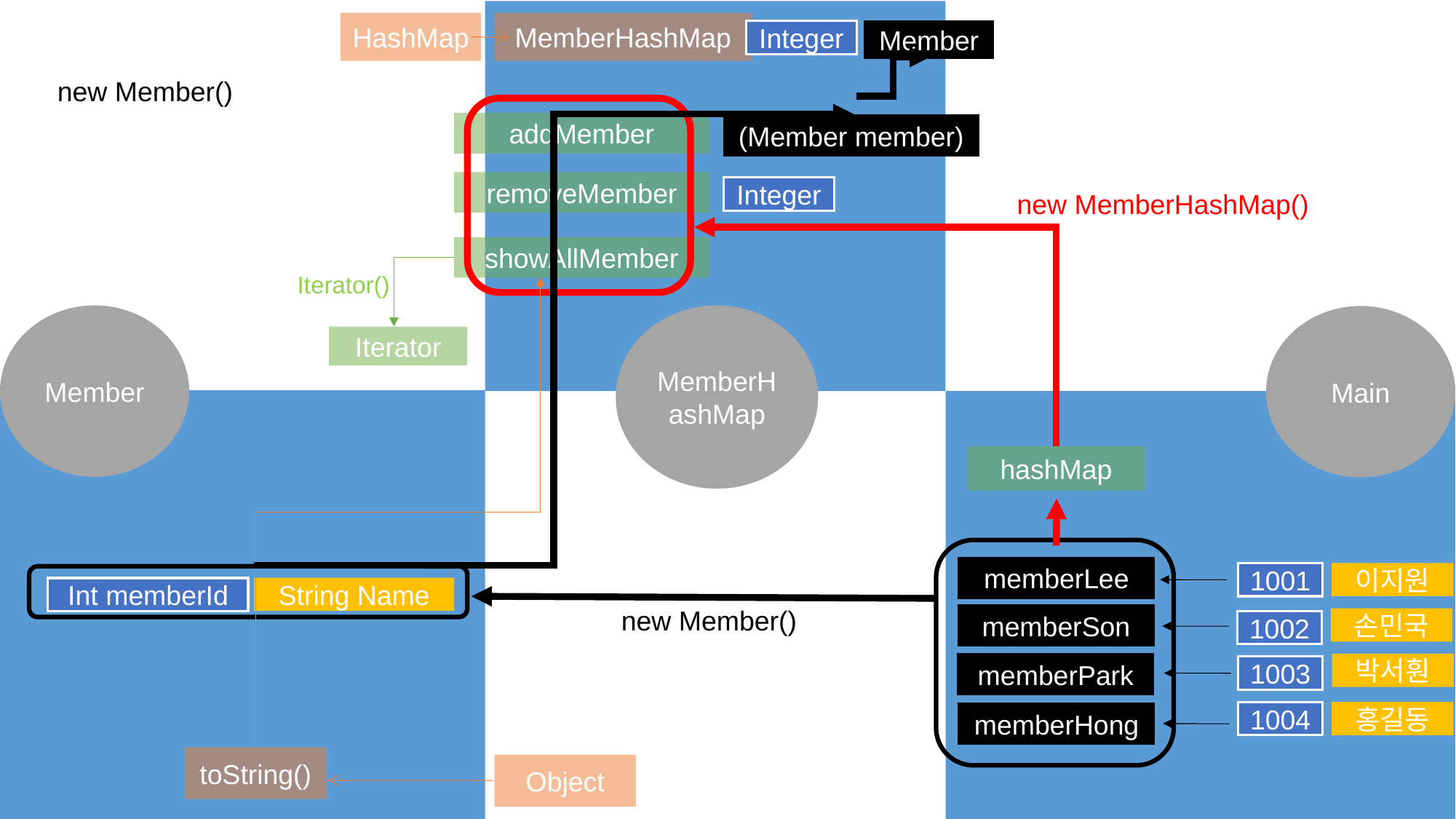

MemberHashMap
HashMap
Integer
Member
new Member()

addMember
(Member member)
removeMember
Integer
new MemberHashMap()
showAllMember
Iterator()
Member
MemberHashMap
Main
Iterator

hashMap

memberLee
1001
이지원

String Name
Int memberId
new Member()
memberSon
손민국
1002
memberPark
박서훤
1003
1004
홍길동
memberHong
toString()
Object